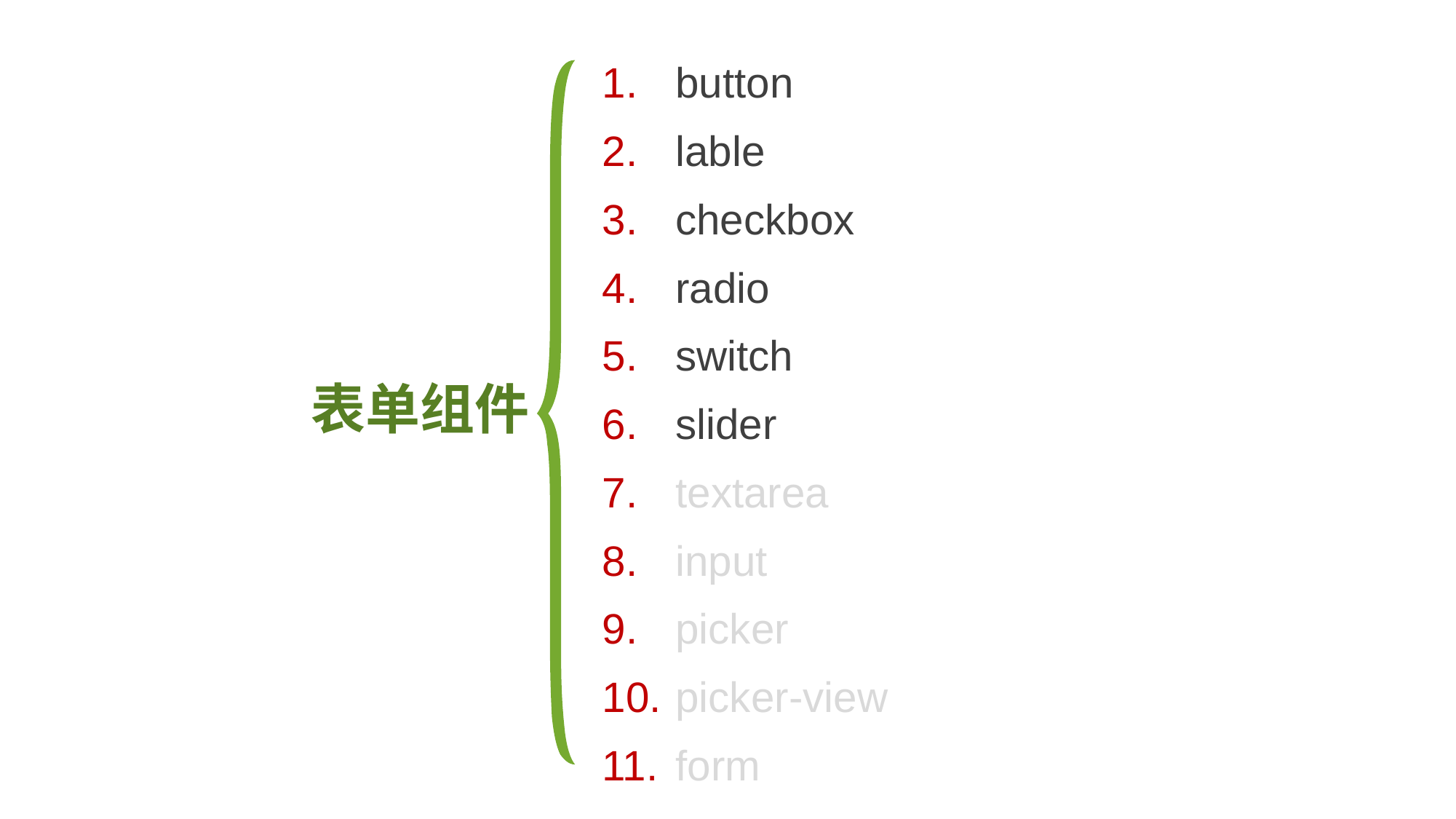

button
 lable
 checkbox
 radio
 switch
 slider
 textarea
 input
 picker
 picker-view
 form

表单组件